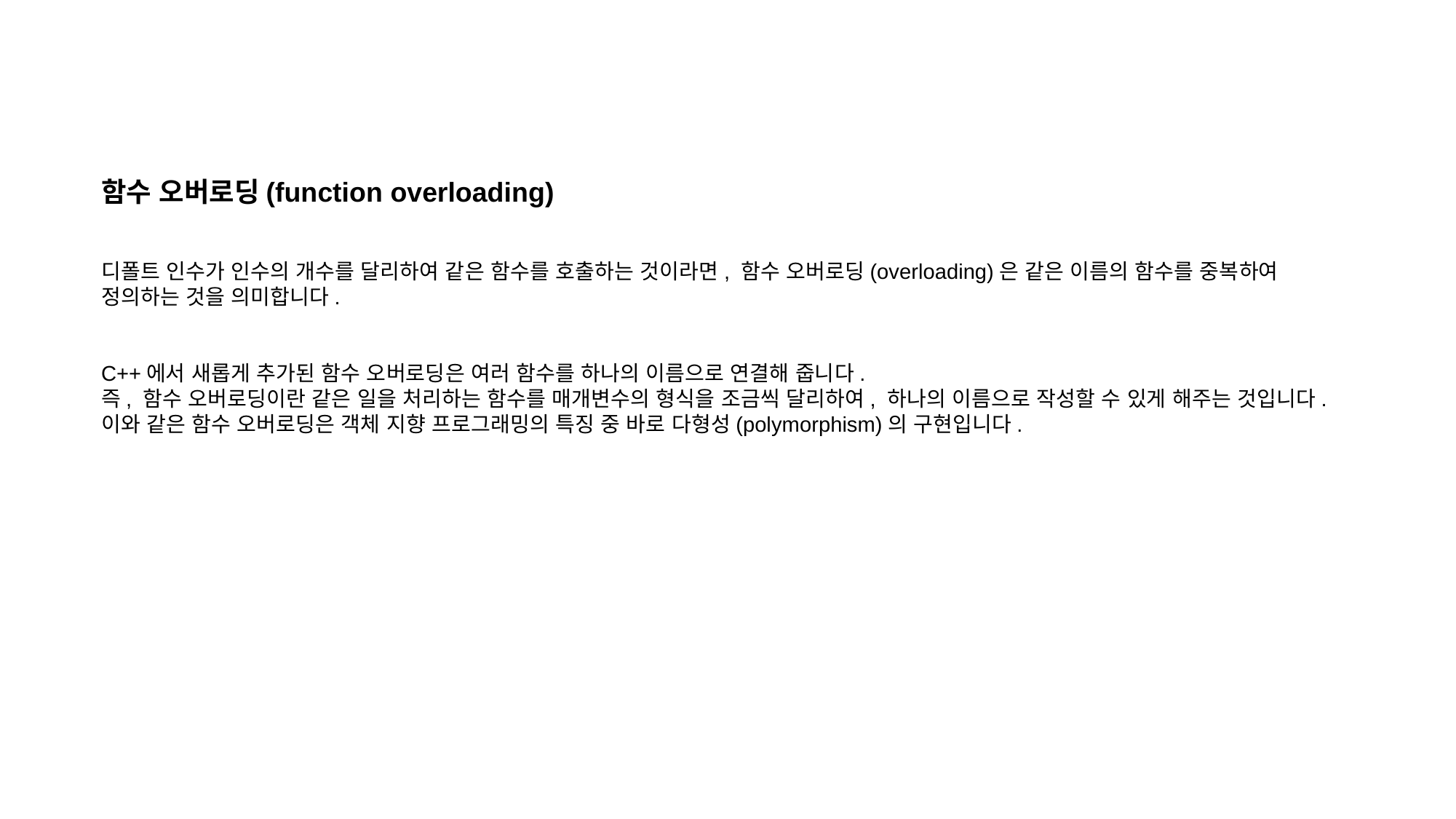

함수 오버로딩(function overloading)

디폴트 인수가 인수의 개수를 달리하여 같은 함수를 호출하는 것이라면, 함수 오버로딩(overloading)은 같은 이름의 함수를 중복하여 정의하는 것을 의미합니다.

C++에서 새롭게 추가된 함수 오버로딩은 여러 함수를 하나의 이름으로 연결해 줍니다.
즉, 함수 오버로딩이란 같은 일을 처리하는 함수를 매개변수의 형식을 조금씩 달리하여, 하나의 이름으로 작성할 수 있게 해주는 것입니다.
이와 같은 함수 오버로딩은 객체 지향 프로그래밍의 특징 중 바로 다형성(polymorphism)의 구현입니다.